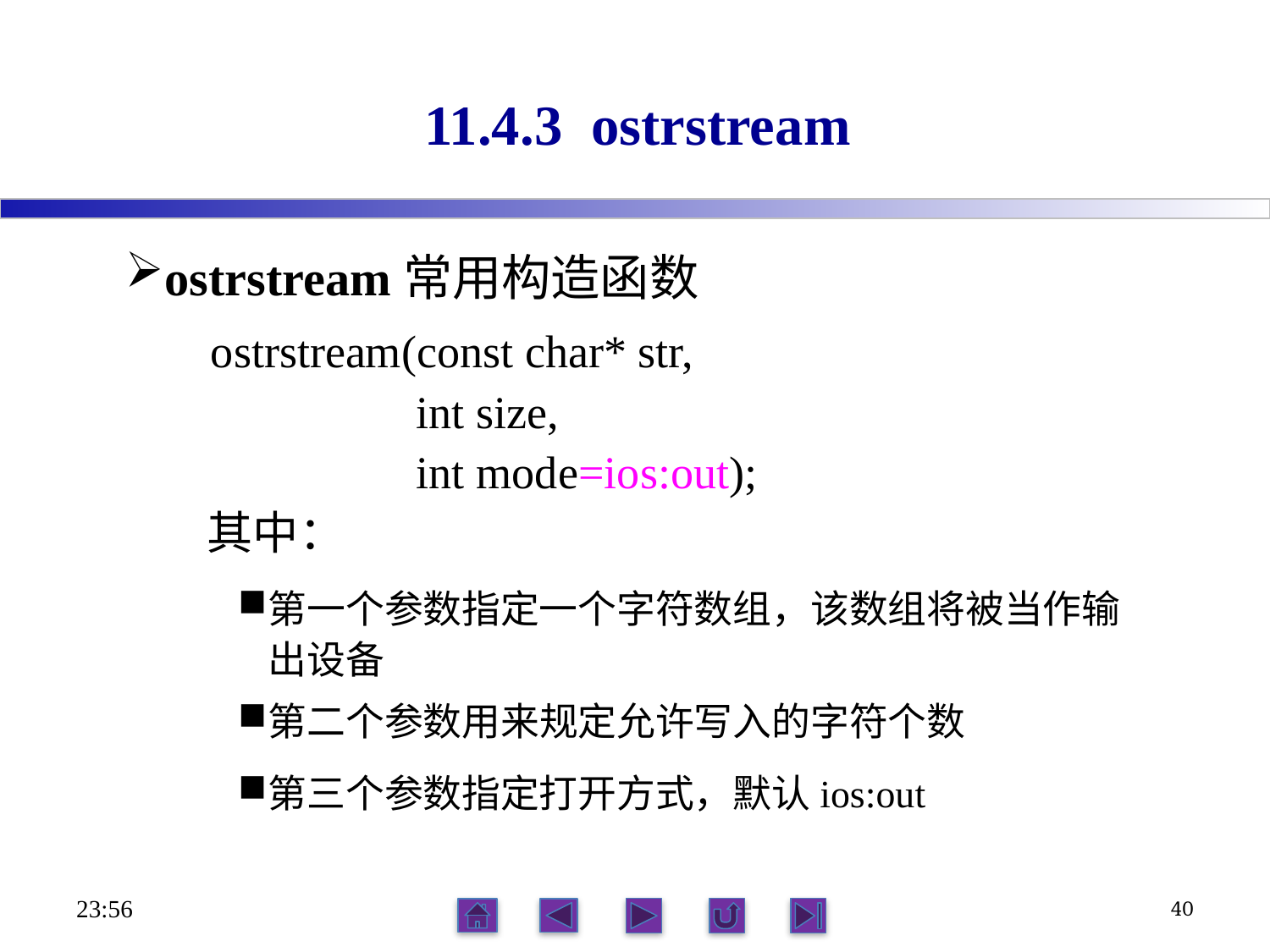

# 11.4.3  ostrstream
ostrstream常用构造函数
    ostrstream(const char* str,
                      int size,
                      int mode=ios:out);
   其中：
第一个参数指定一个字符数组，该数组将被当作输出设备
第二个参数用来规定允许写入的字符个数
第三个参数指定打开方式，默认ios:out

23:56
40